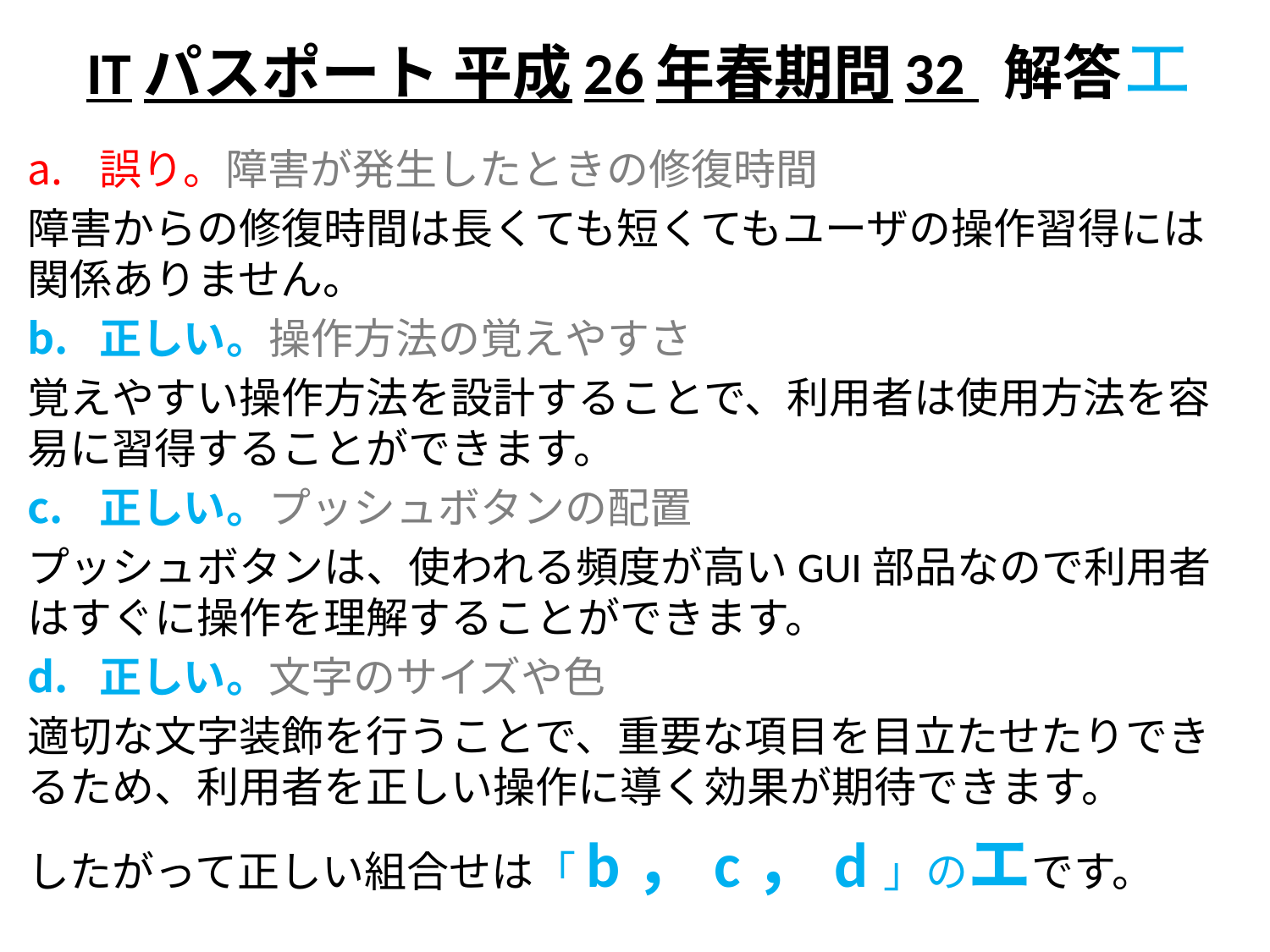

# ITパスポート 平成26年春期問32  解答エ
誤り。障害が発生したときの修復時間
障害からの修復時間は長くても短くてもユーザの操作習得には関係ありません。
正しい。操作方法の覚えやすさ
覚えやすい操作方法を設計することで、利用者は使用方法を容易に習得することができます。
正しい。プッシュボタンの配置
プッシュボタンは、使われる頻度が高いGUI部品なので利用者はすぐに操作を理解することができます。
正しい。文字のサイズや色
適切な文字装飾を行うことで、重要な項目を目立たせたりできるため、利用者を正しい操作に導く効果が期待できます。
したがって正しい組合せは「b，c，d」のエです。